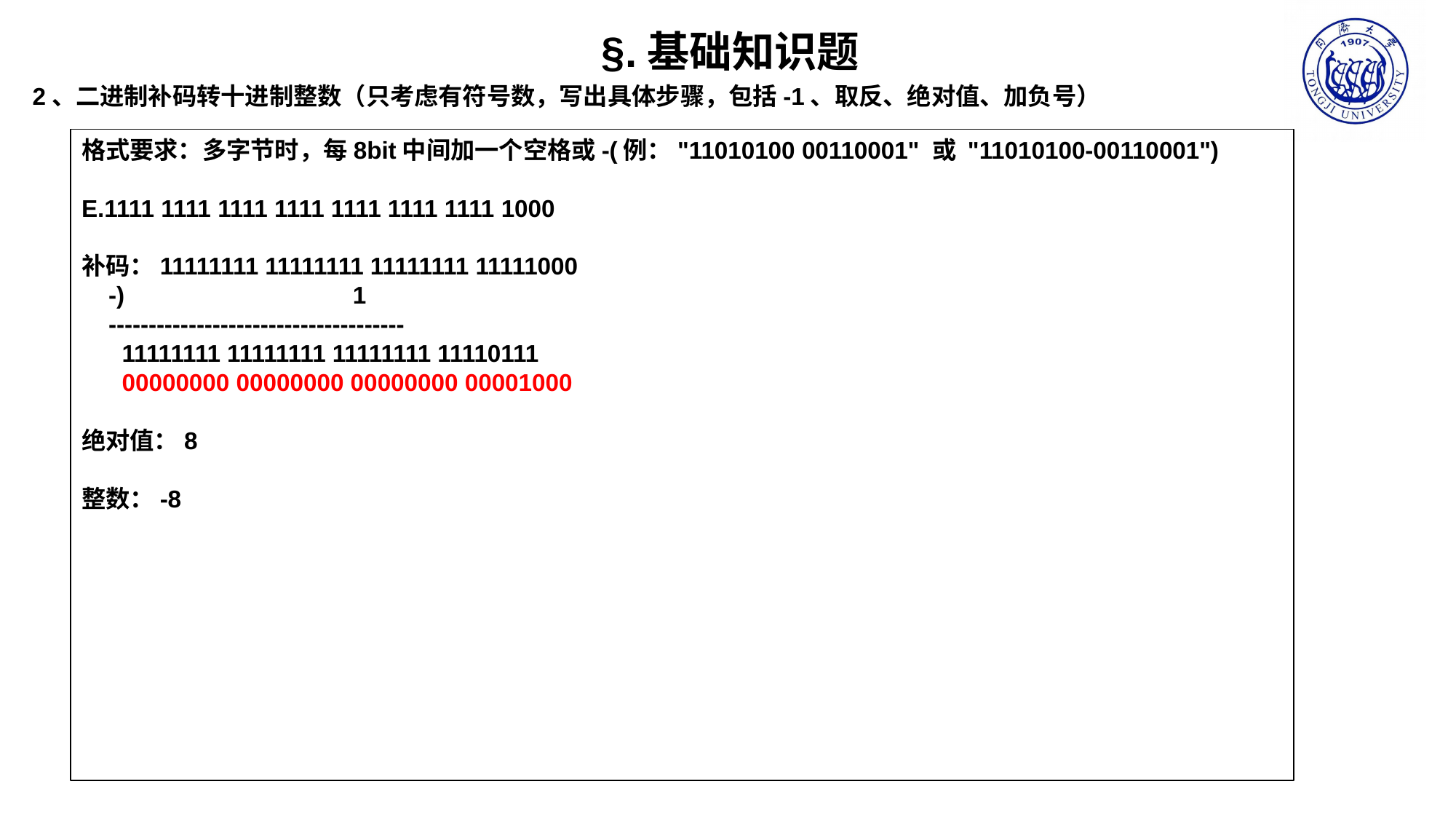

§.基础知识题
2、二进制补码转十进制整数（只考虑有符号数，写出具体步骤，包括-1、取反、绝对值、加负号）
格式要求：多字节时，每8bit中间加一个空格或-(例："11010100 00110001" 或 "11010100-00110001")

E.1111 1111 1111 1111 1111 1111 1111 1000

补码：11111111 11111111 11111111 11111000
    -)                                  1
    -------------------------------------
      11111111 11111111 11111111 11110111
      00000000 00000000 00000000 00001000

绝对值：8

整数：-8